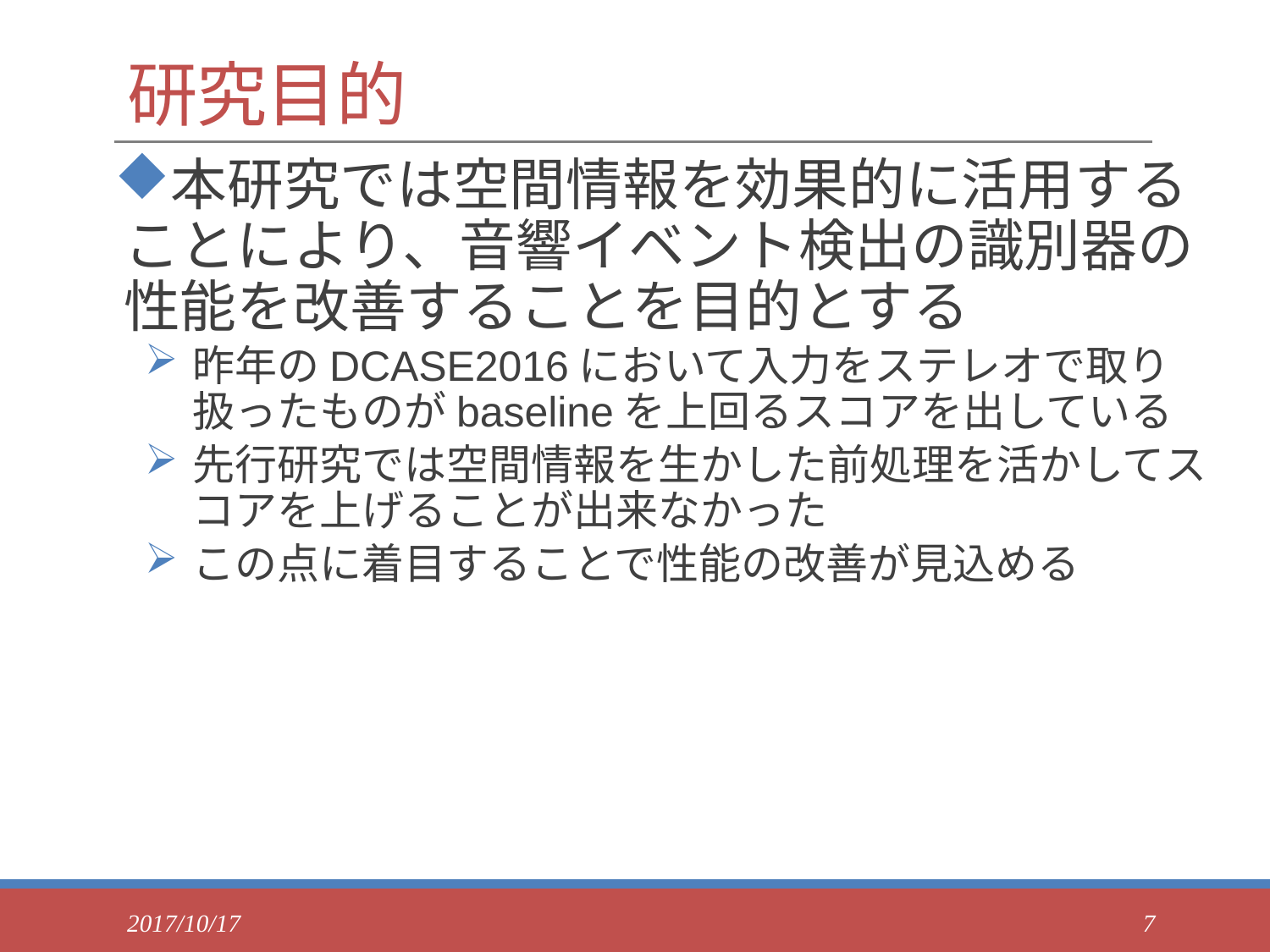

# 研究目的
本研究では空間情報を効果的に活用することにより、音響イベント検出の識別器の性能を改善することを目的とする
昨年のDCASE2016において入力をステレオで取り扱ったものがbaselineを上回るスコアを出している
先行研究では空間情報を生かした前処理を活かしてスコアを上げることが出来なかった
この点に着目することで性能の改善が見込める

2017/10/17
7